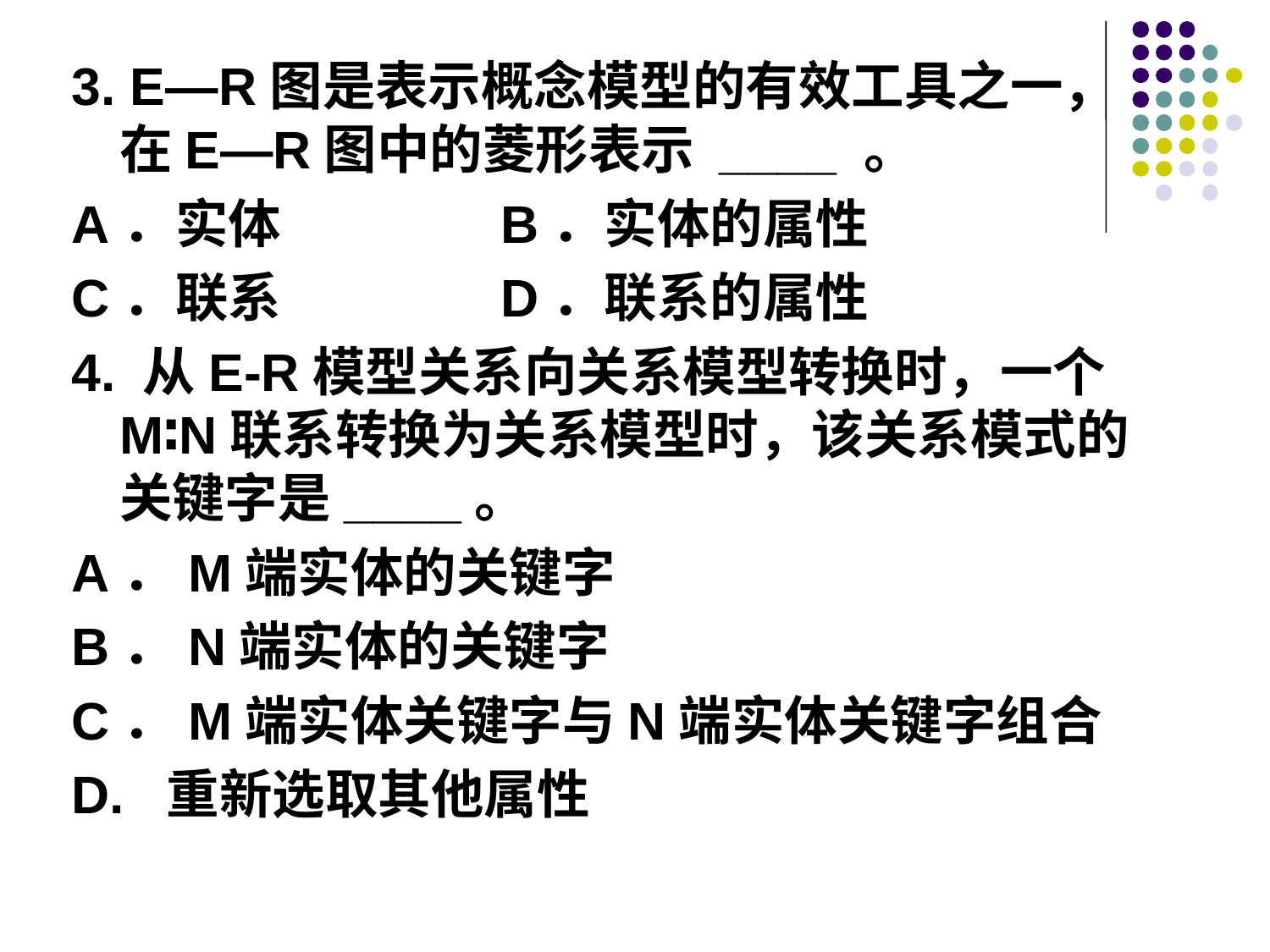

3. E—R图是表示概念模型的有效工具之一，在E—R图中的菱形表示 ____ 。
A．实体		B．实体的属性
C．联系		D．联系的属性
4. 从E-R模型关系向关系模型转换时，一个M∶N联系转换为关系模型时，该关系模式的关键字是____。
A．M端实体的关键字
B．N端实体的关键字
C．M端实体关键字与N端实体关键字组合
D.  重新选取其他属性